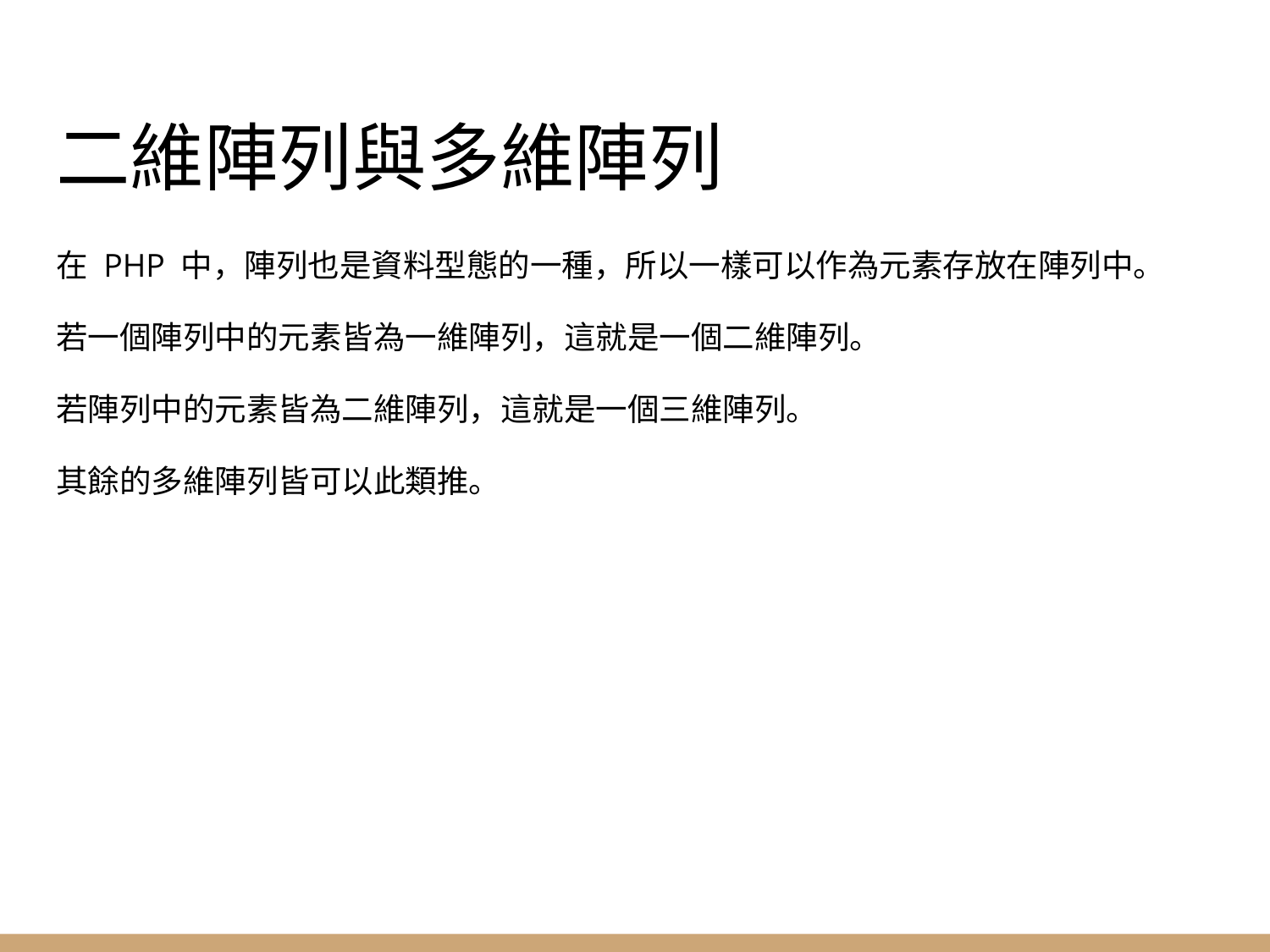

# 二維陣列與多維陣列
在 PHP 中，陣列也是資料型態的一種，所以一樣可以作為元素存放在陣列中。
若一個陣列中的元素皆為一維陣列，這就是一個二維陣列。
若陣列中的元素皆為二維陣列，這就是一個三維陣列。
其餘的多維陣列皆可以此類推。